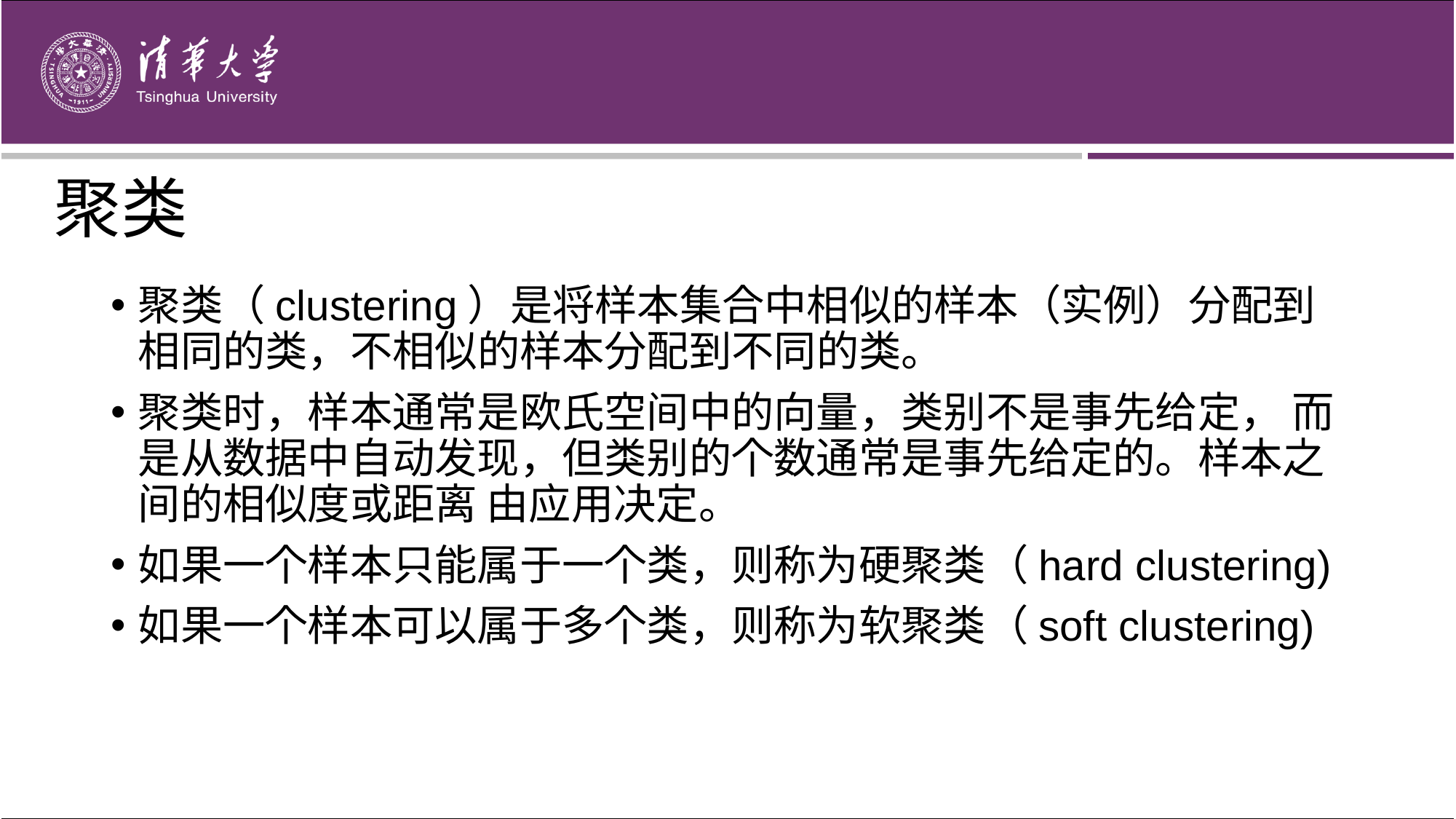

# 聚类
聚类（clustering）是将样本集合中相似的样本（实例）分配到相同的类，不相似的样本分配到不同的类。
聚类时，样本通常是欧氏空间中的向量，类别不是事先给定， 而是从数据中自动发现，但类别的个数通常是事先给定的。样本之间的相似度或距离 由应用决定。
如果一个样本只能属于一个类，则称为硬聚类（hard clustering)
如果一个样本可以属于多个类，则称为软聚类（soft clustering)